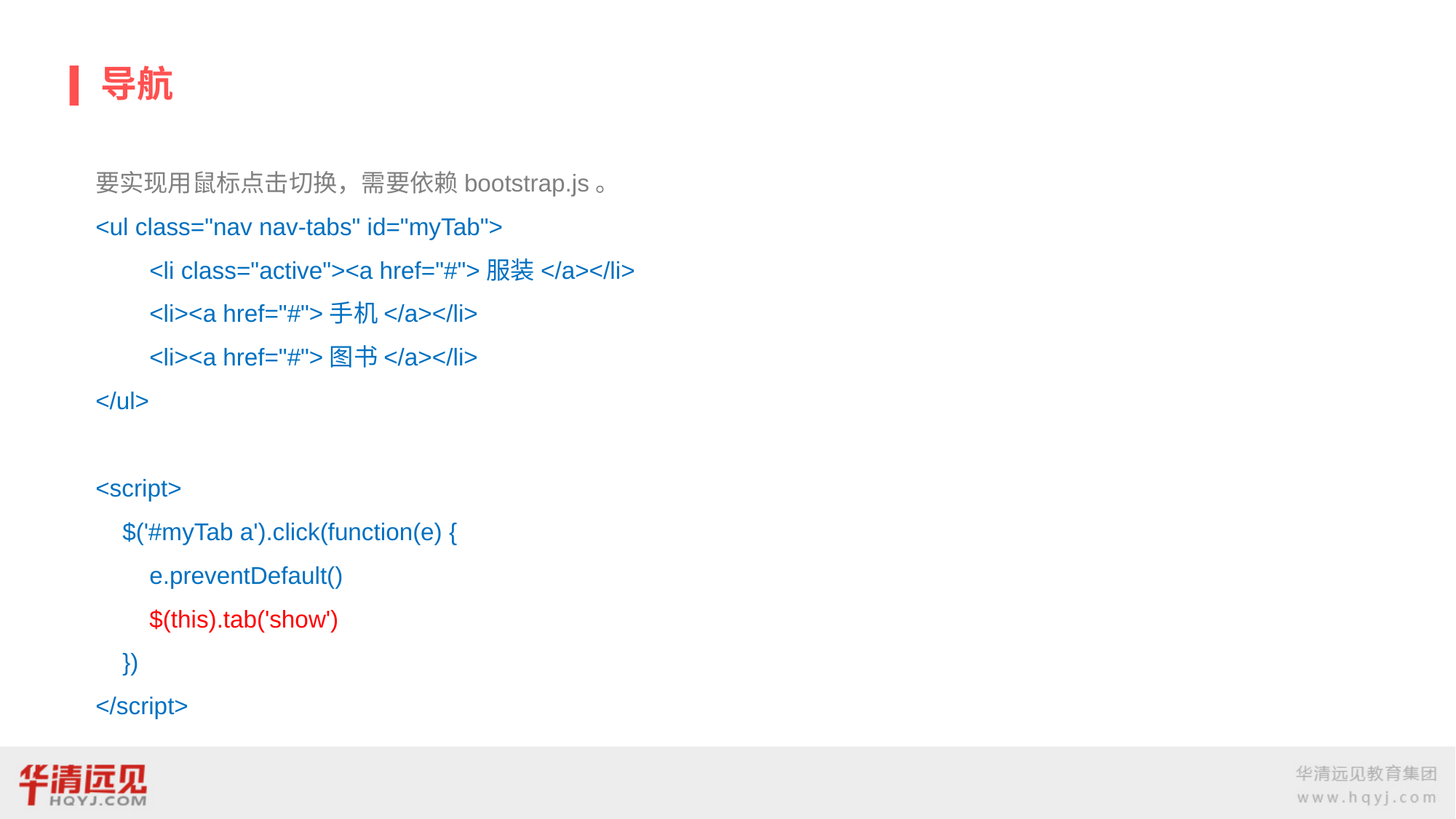

# 导航
要实现用鼠标点击切换，需要依赖bootstrap.js。
<ul class="nav nav-tabs" id="myTab">
        <li class="active"><a href="#">服装</a></li>
        <li><a href="#">手机</a></li>
        <li><a href="#">图书</a></li>
</ul>

<script>
    $('#myTab a').click(function(e) {
        e.preventDefault()
        $(this).tab('show')
    })
</script>